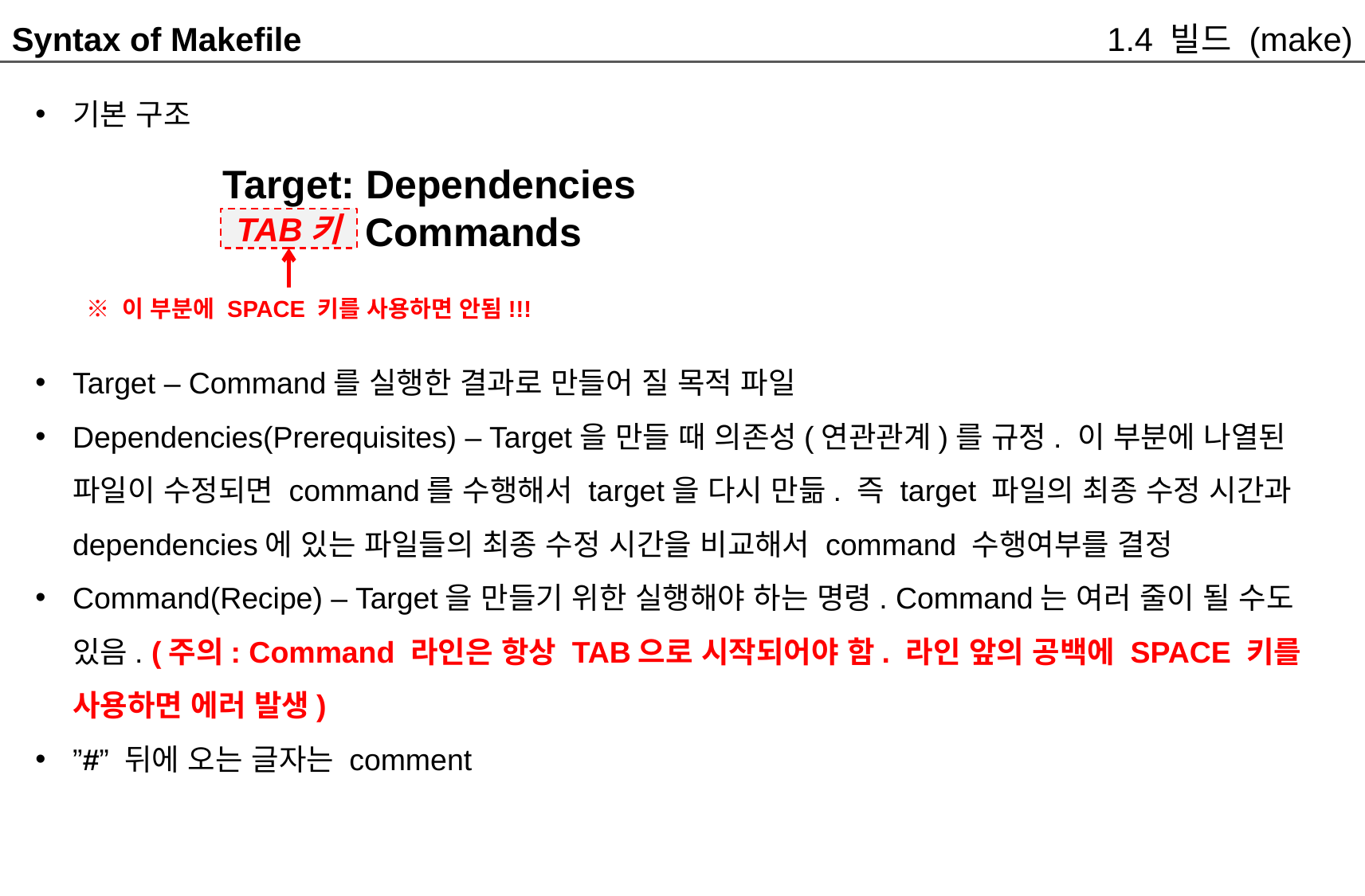

Syntax of Makefile
1.4 빌드 (make)
기본 구조

Target – Command를 실행한 결과로 만들어 질 목적 파일
Dependencies(Prerequisites) – Target을 만들 때 의존성(연관관계)를 규정. 이 부분에 나열된 파일이 수정되면 command를 수행해서 target을 다시 만듦. 즉 target 파일의 최종 수정 시간과 dependencies에 있는 파일들의 최종 수정 시간을 비교해서 command 수행여부를 결정
Command(Recipe) – Target을 만들기 위한 실행해야 하는 명령. Command는 여러 줄이 될 수도 있음. (주의: Command 라인은 항상 TAB으로 시작되어야 함. 라인 앞의 공백에 SPACE 키를 사용하면 에러 발생)
”#” 뒤에 오는 글자는 comment
Target: Dependencies
	  Commands
TAB키
 ※ 이 부분에 SPACE 키를 사용하면 안됨!!!